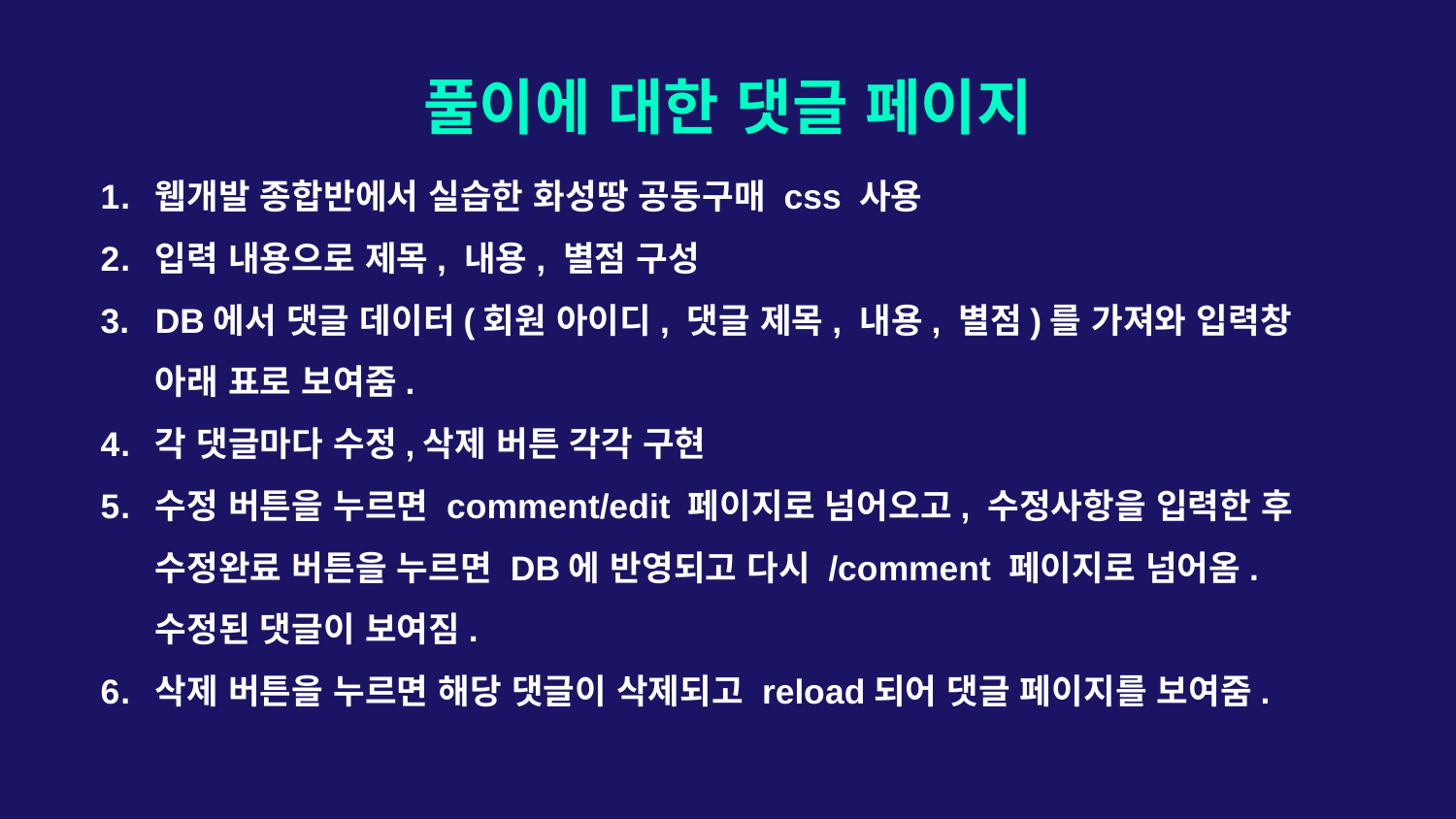

# 풀이에 대한 댓글 페이지
웹개발 종합반에서 실습한 화성땅 공동구매 css 사용
입력 내용으로 제목, 내용, 별점 구성
DB에서 댓글 데이터(회원 아이디, 댓글 제목, 내용, 별점)를 가져와 입력창 아래 표로 보여줌.
각 댓글마다 수정,삭제 버튼 각각 구현
수정 버튼을 누르면 comment/edit 페이지로 넘어오고, 수정사항을 입력한 후 수정완료 버튼을 누르면 DB에 반영되고 다시 /comment 페이지로 넘어옴. 수정된 댓글이 보여짐.
삭제 버튼을 누르면 해당 댓글이 삭제되고 reload되어 댓글 페이지를 보여줌.